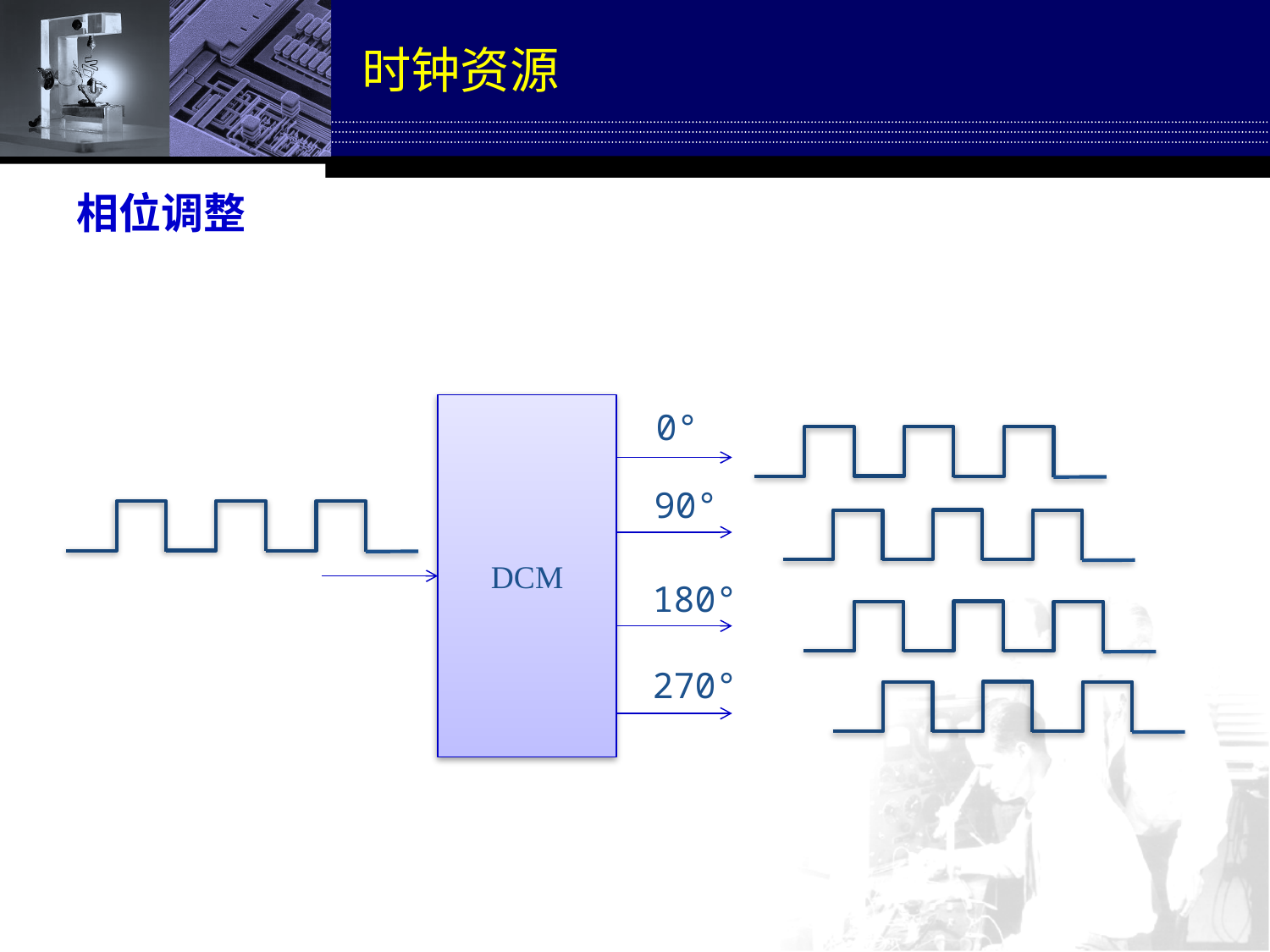

# 时钟资源
相位调整

DCM
0°
90°
180°
270°